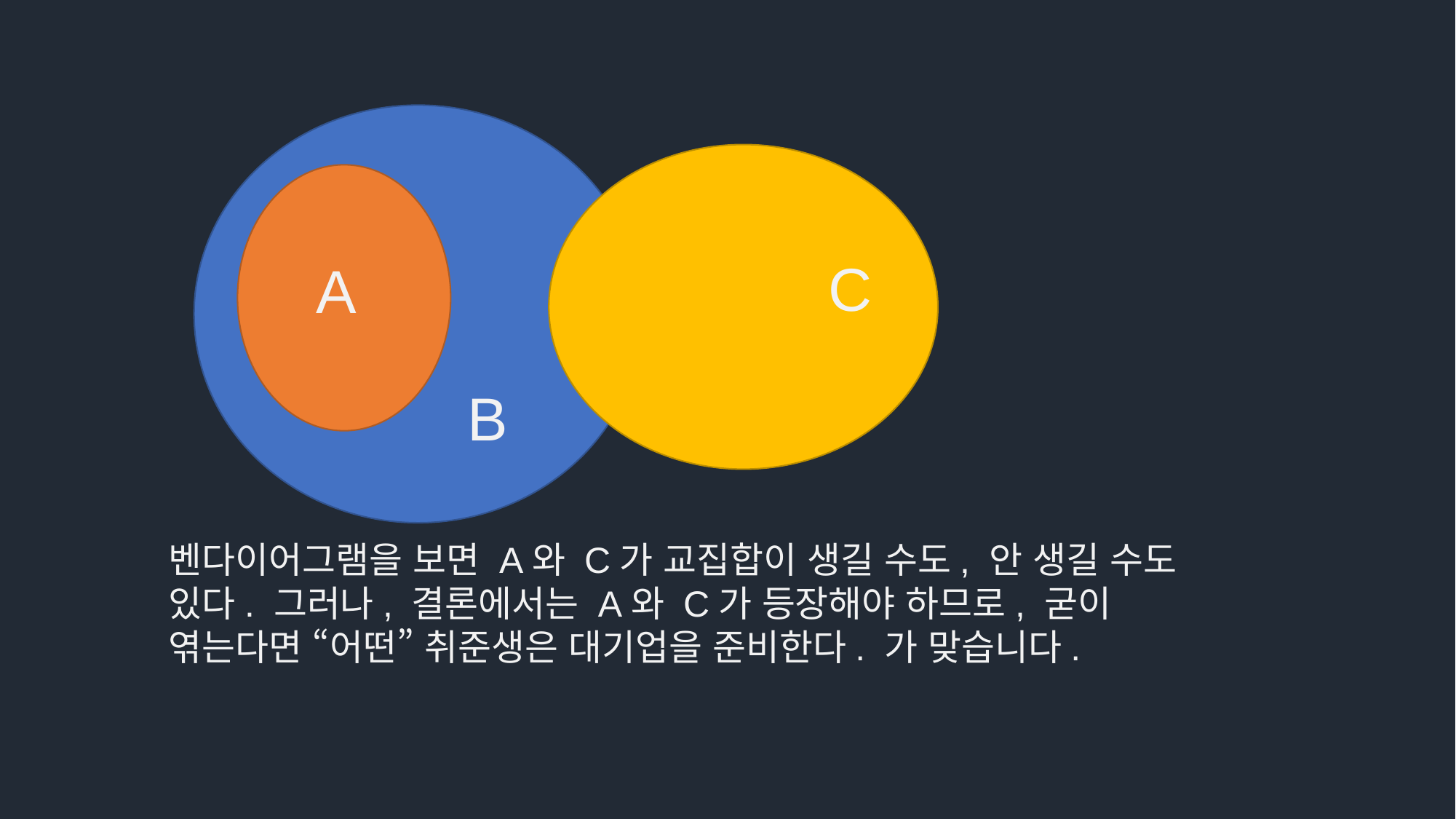

C
A
B
벤다이어그램을 보면 A와 C가 교집합이 생길 수도, 안 생길 수도 있다. 그러나, 결론에서는 A와 C가 등장해야 하므로, 굳이 엮는다면 “어떤” 취준생은 대기업을 준비한다. 가 맞습니다.